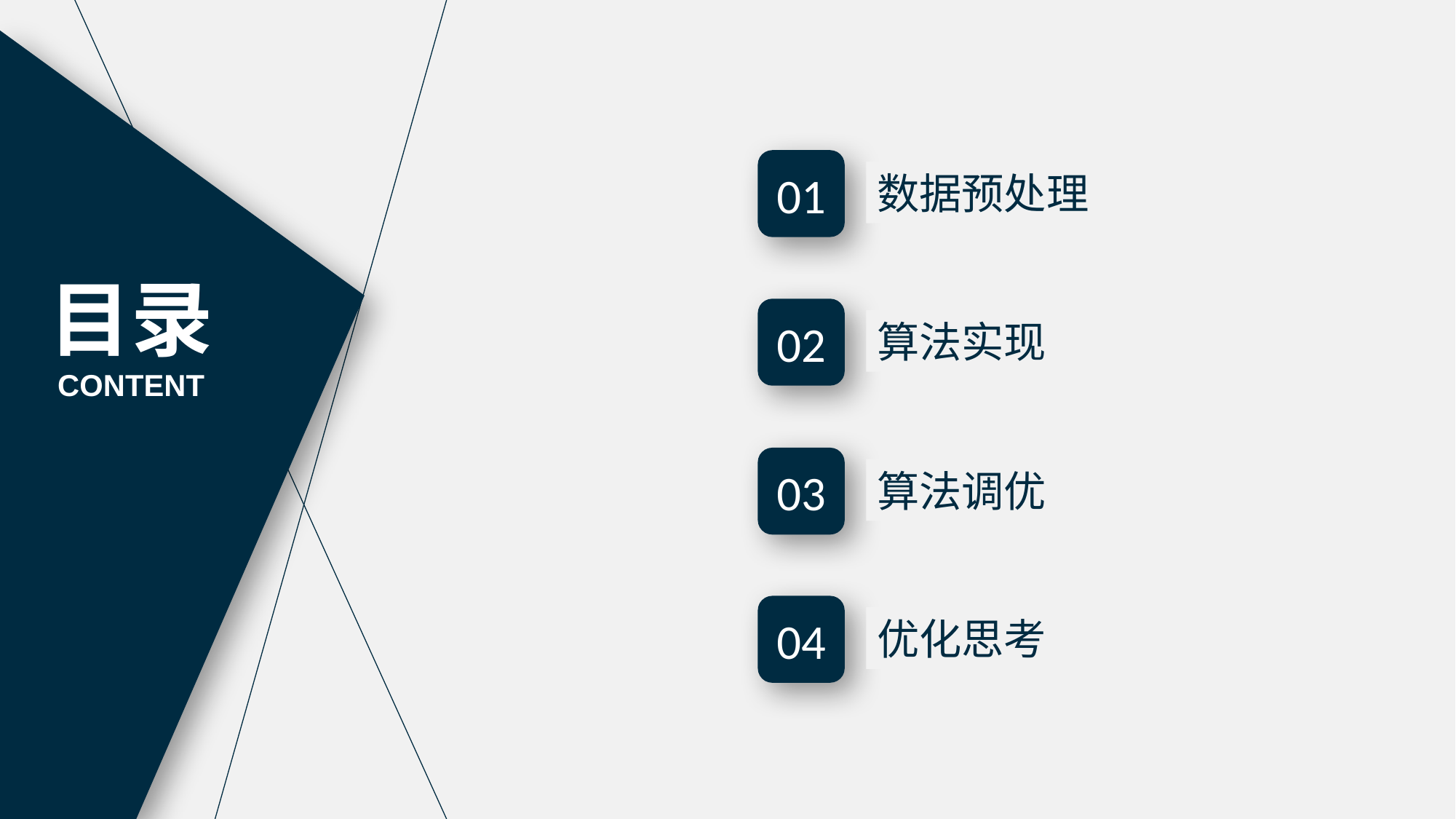

01
数据预处理
目录
CONTENT

02
算法实现

03
算法调优

04
优化思考